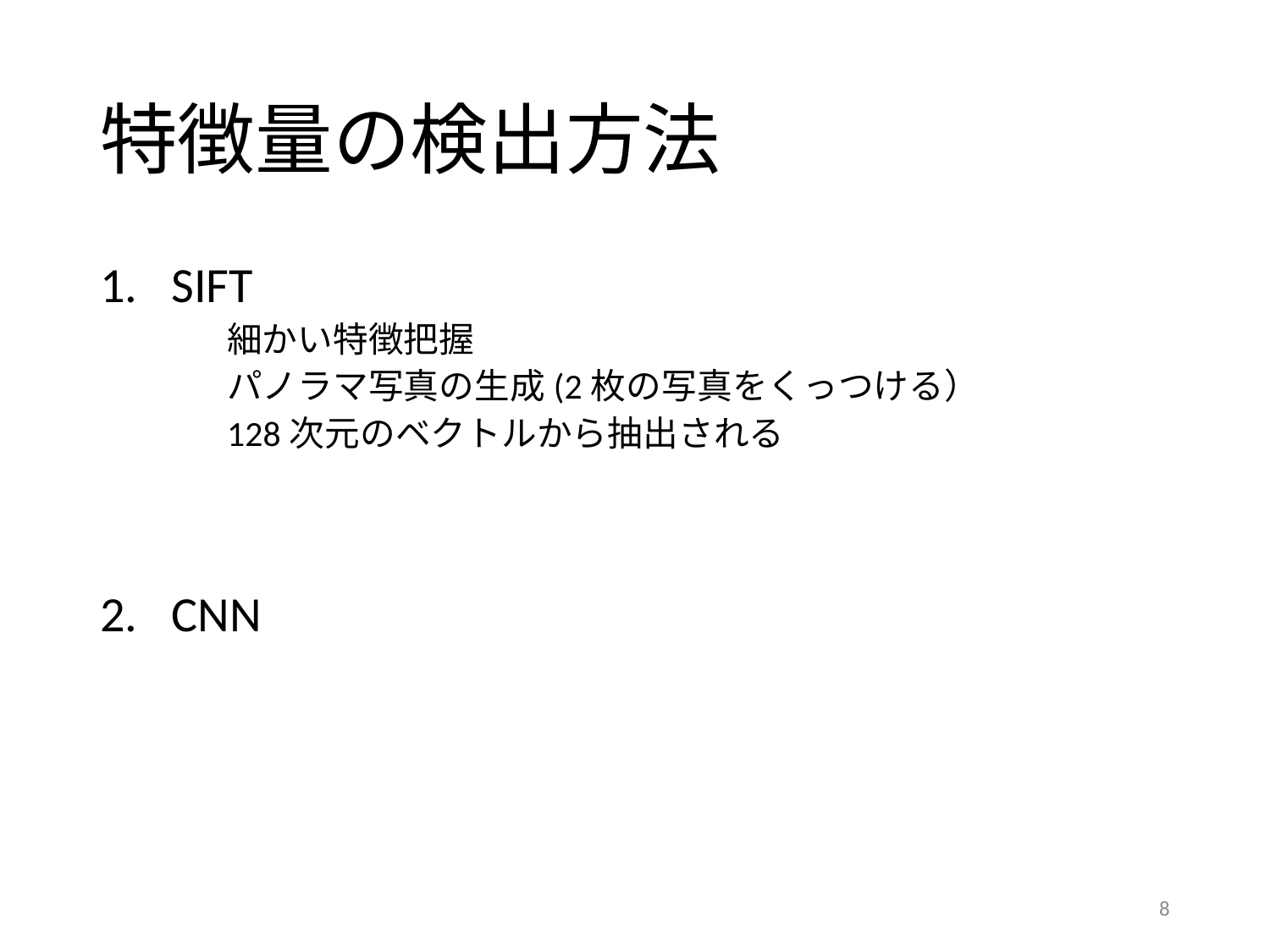

# 特徴量の検出方法
SIFT
細かい特徴把握
パノラマ写真の生成(2枚の写真をくっつける）
128次元のベクトルから抽出される

CNN

8